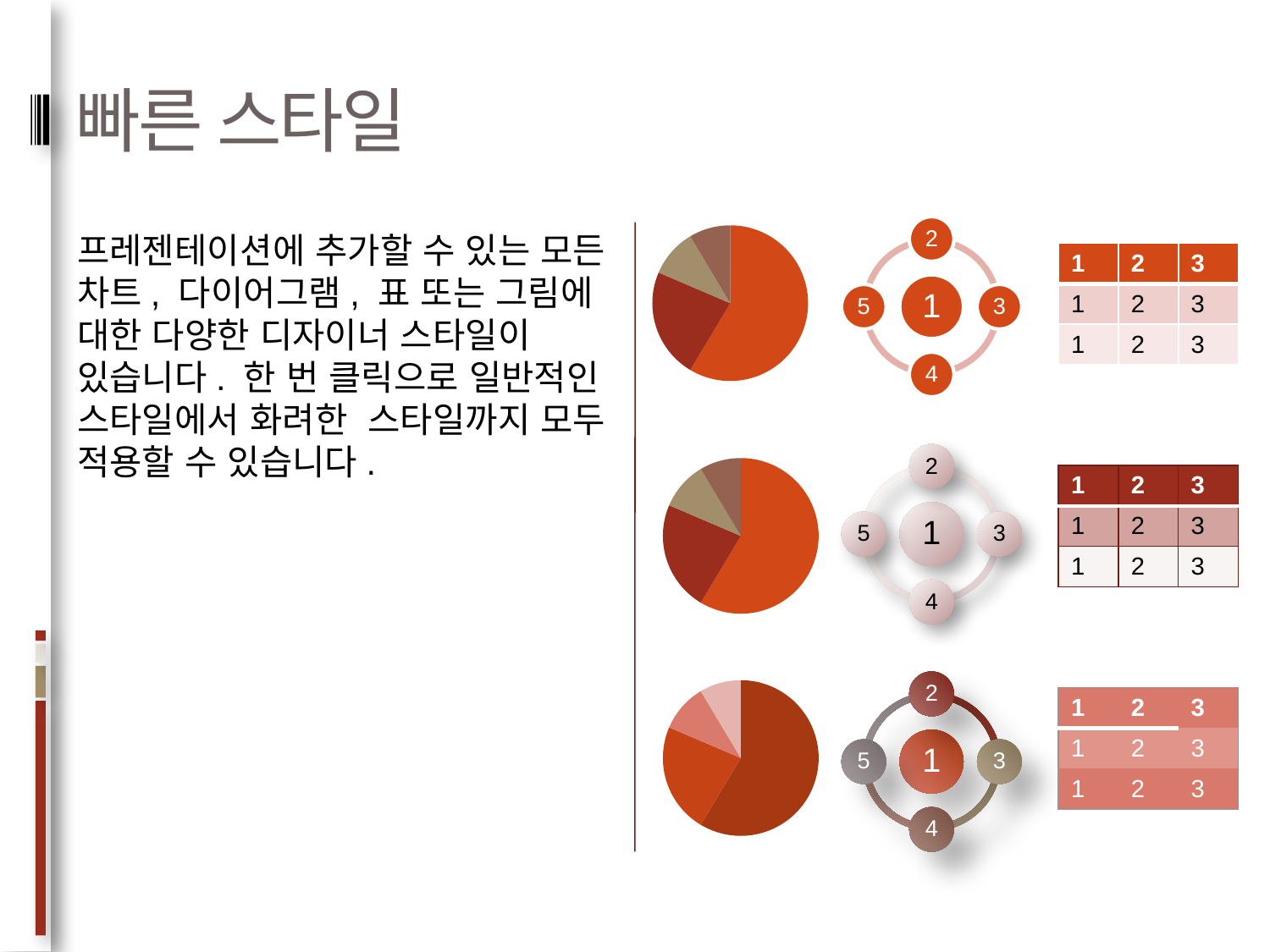

# 빠른 스타일
1
2
3
4
5
프레젠테이션에 추가할 수 있는 모든 차트, 다이어그램, 표 또는 그림에 대한 다양한 디자이너 스타일이 있습니다. 한 번 클릭으로 일반적인 스타일에서 화려한  스타일까지 모두 적용할 수 있습니다.

### Chart

| Category | 판매 |
|---|---|
| 1분기 | 8.2 |
| 2분기 | 3.2 |
| 3분기 | 1.4 |
| 4분기 | 1.2 |
| 1 | 2 | 3 |
| --- | --- | --- |
| 1 | 2 | 3 |
| 1 | 2 | 3 |
1
2
3
4
5

### Chart

| Category | 판매 |
|---|---|
| 1분기 | 8.2 |
| 2분기 | 3.2 |
| 3분기 | 1.4 |
| 4분기 | 1.2 |
| 1 | 2 | 3 |
| --- | --- | --- |
| 1 | 2 | 3 |
| 1 | 2 | 3 |
1
2
3
4
5

### Chart

| Category | 판매 |
|---|---|
| 1분기 | 8.2 |
| 2분기 | 3.2 |
| 3분기 | 1.4 |
| 4분기 | 1.2 |
| 1 | 2 | 3 |
| --- | --- | --- |
| 1 | 2 | 3 |
| 1 | 2 | 3 |